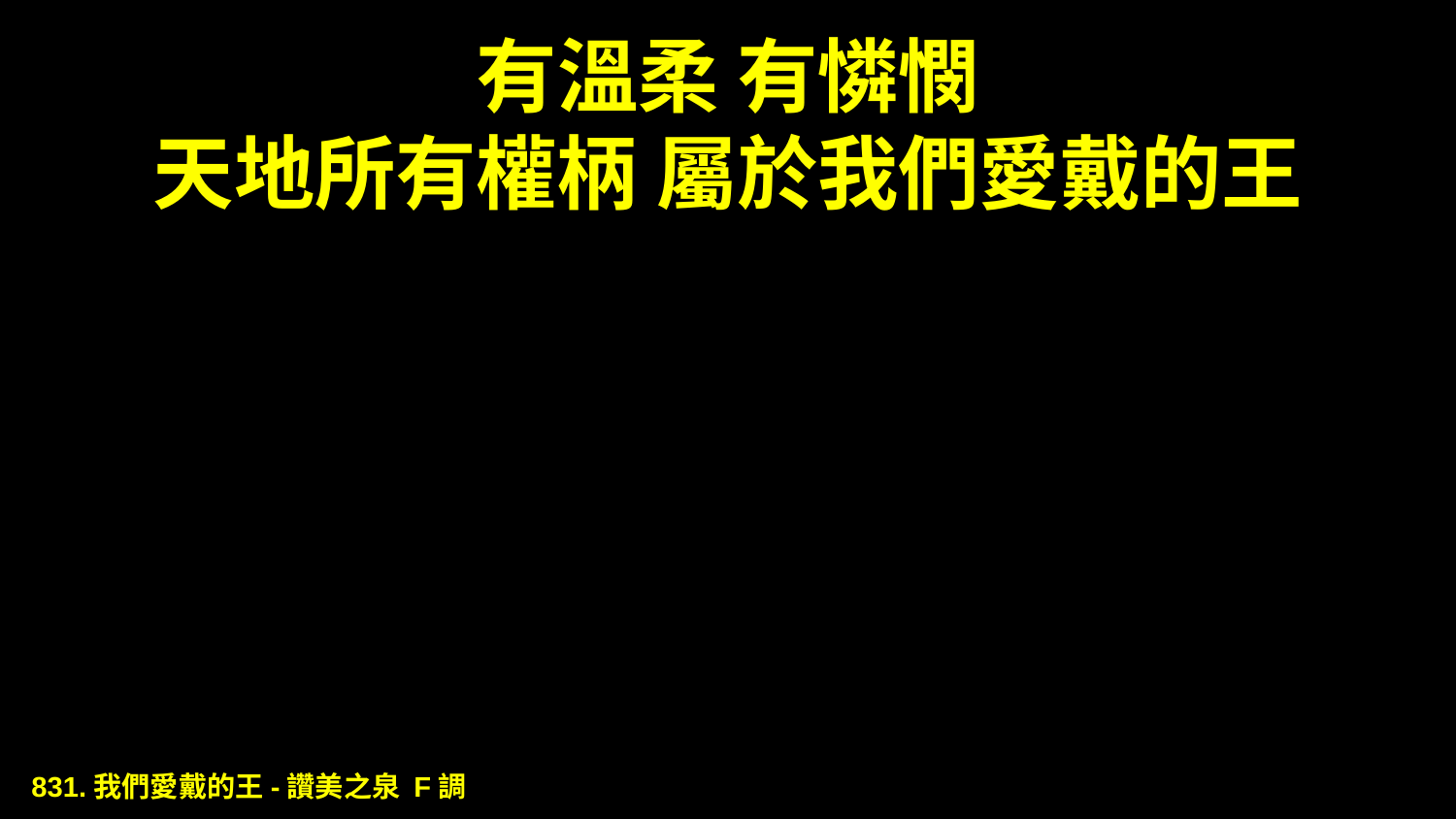

# 有溫柔 有憐憫 天地所有權柄 屬於我們愛戴的王
831.我們愛戴的王-讚美之泉 F調